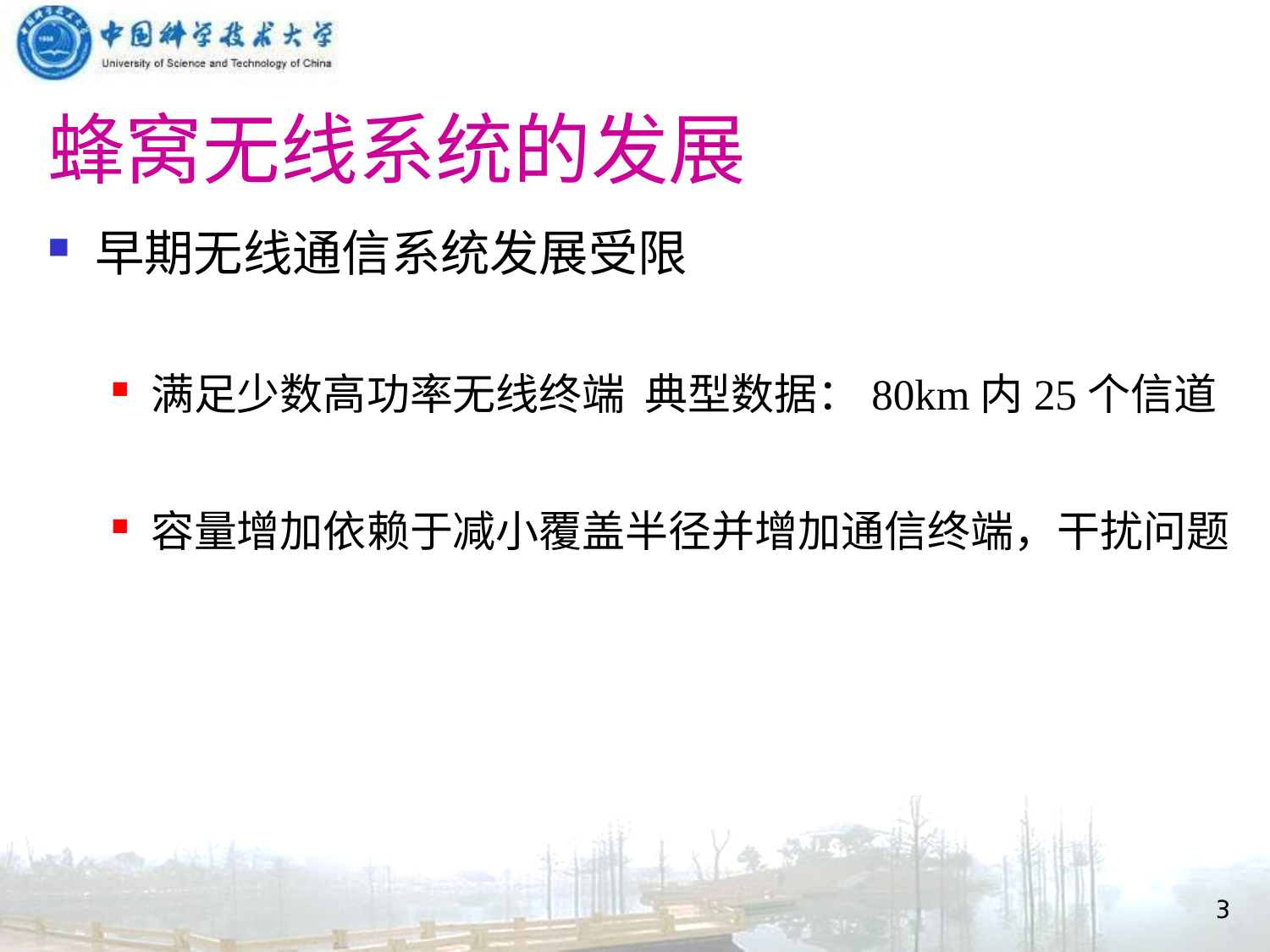

# 蜂窝无线系统的发展
早期无线通信系统发展受限

满足少数高功率无线终端  典型数据：80km内25个信道

容量增加依赖于减小覆盖半径并增加通信终端，干扰问题

3